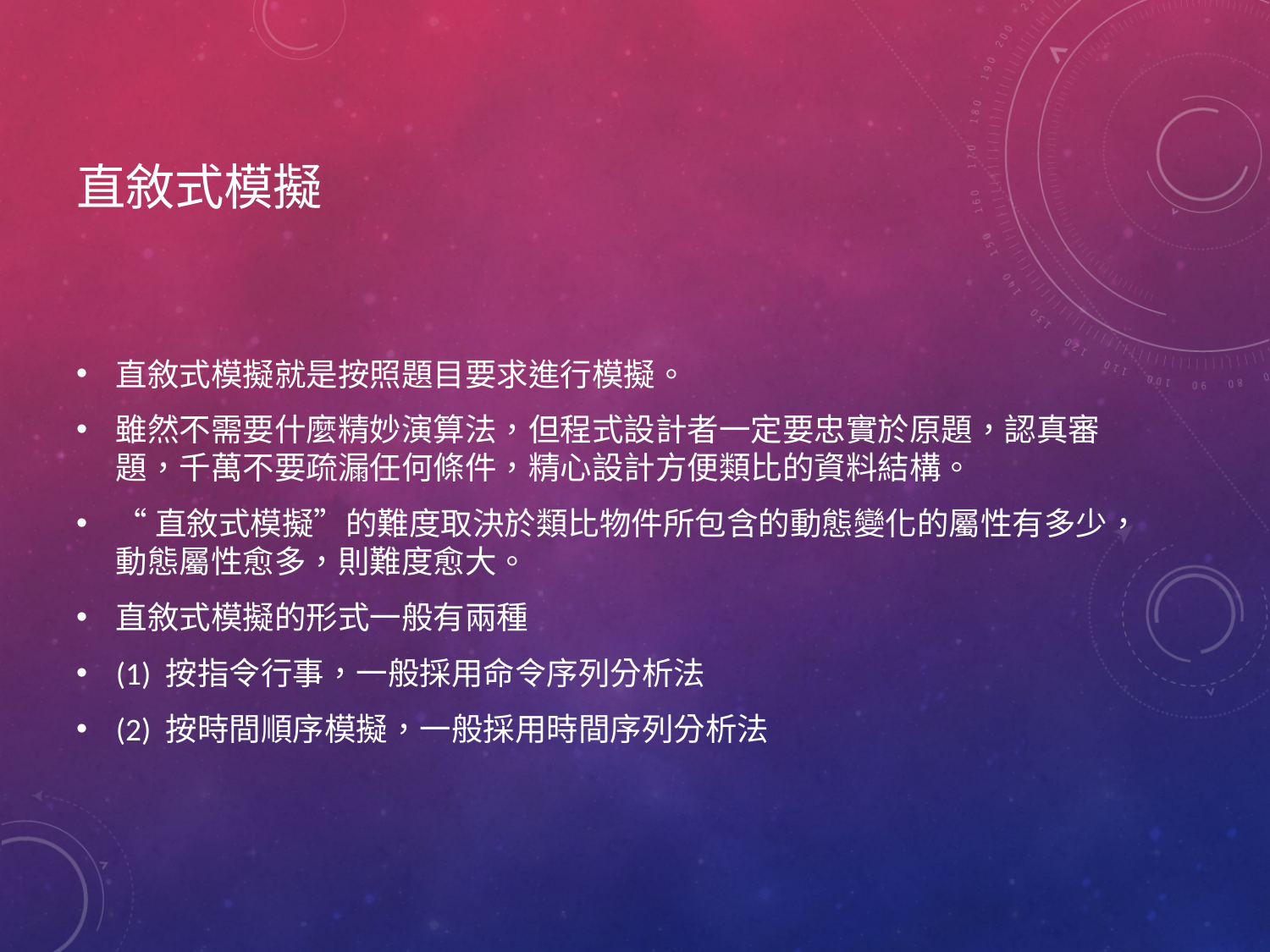

# 直敘式模擬
直敘式模擬就是按照題目要求進行模擬。
雖然不需要什麼精妙演算法，但程式設計者一定要忠實於原題，認真審題，千萬不要疏漏任何條件，精心設計方便類比的資料結構。
“直敘式模擬”的難度取決於類比物件所包含的動態變化的屬性有多少，動態屬性愈多，則難度愈大。
直敘式模擬的形式一般有兩種
(1) 按指令行事，一般採用命令序列分析法
(2) 按時間順序模擬，一般採用時間序列分析法